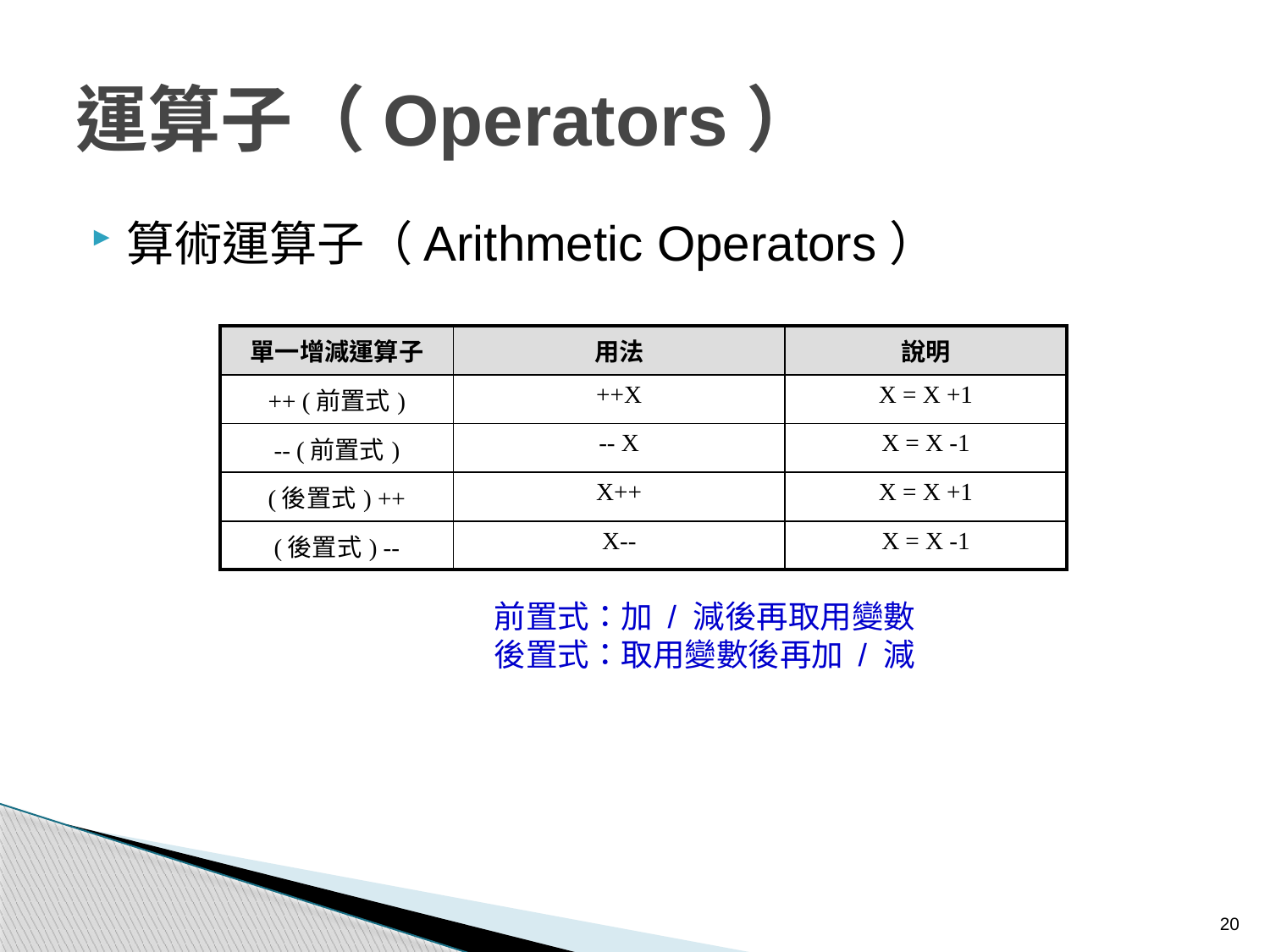

# 運算子（Operators）
算術運算子（Arithmetic Operators）
| 單一增減運算子 | 用法 | 說明 |
| --- | --- | --- |
| ++ (前置式) | ++X | X = X +1 |
| -- (前置式) | -- X | X = X -1 |
| (後置式) ++ | X++ | X = X +1 |
| (後置式) -- | X-- | X = X -1 |
前置式：加 / 減後再取用變數
後置式：取用變數後再加 / 減
20